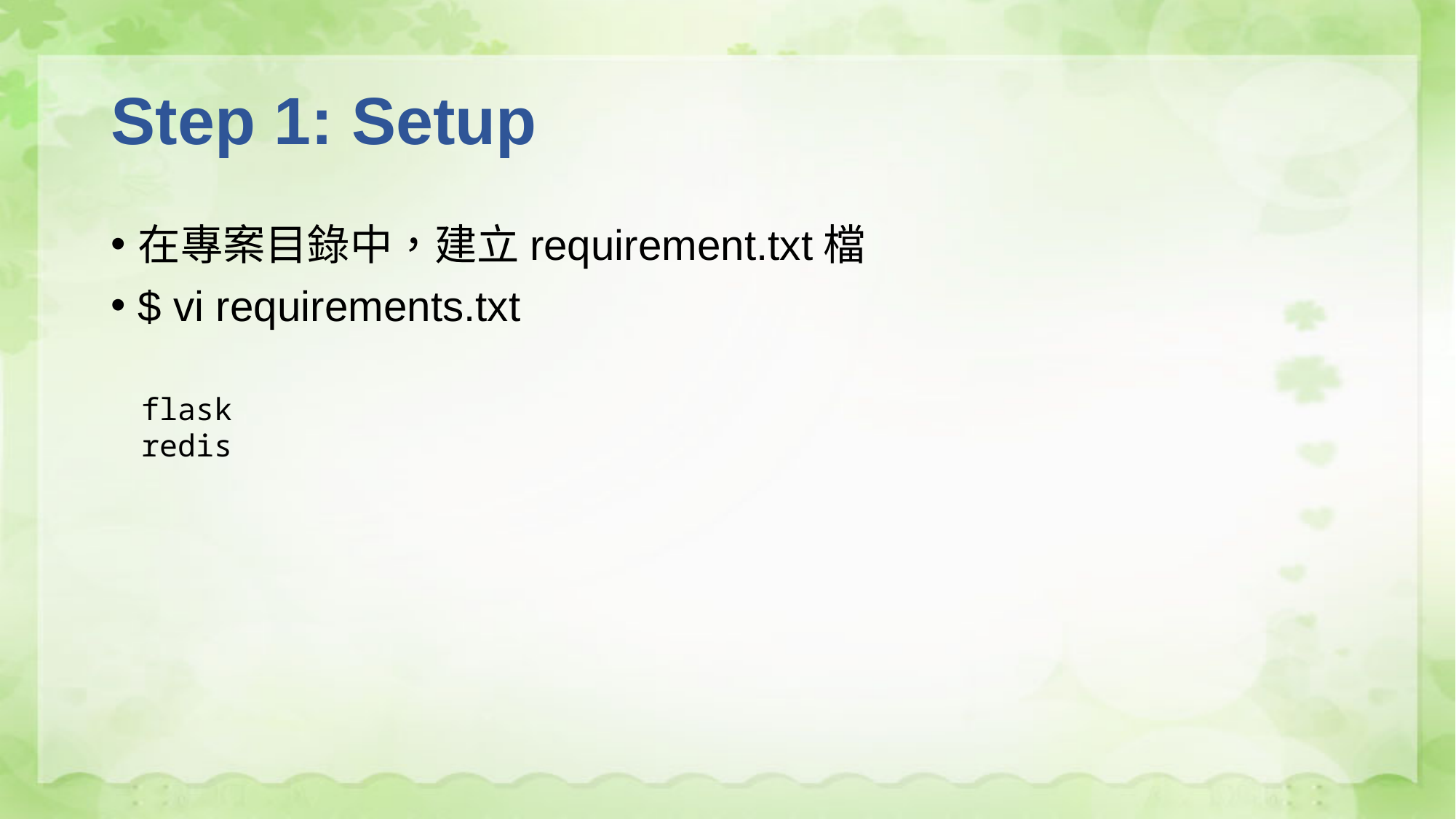

# Step 1: Setup
在專案目錄中，建立requirement.txt檔
$ vi requirements.txt
flask
redis